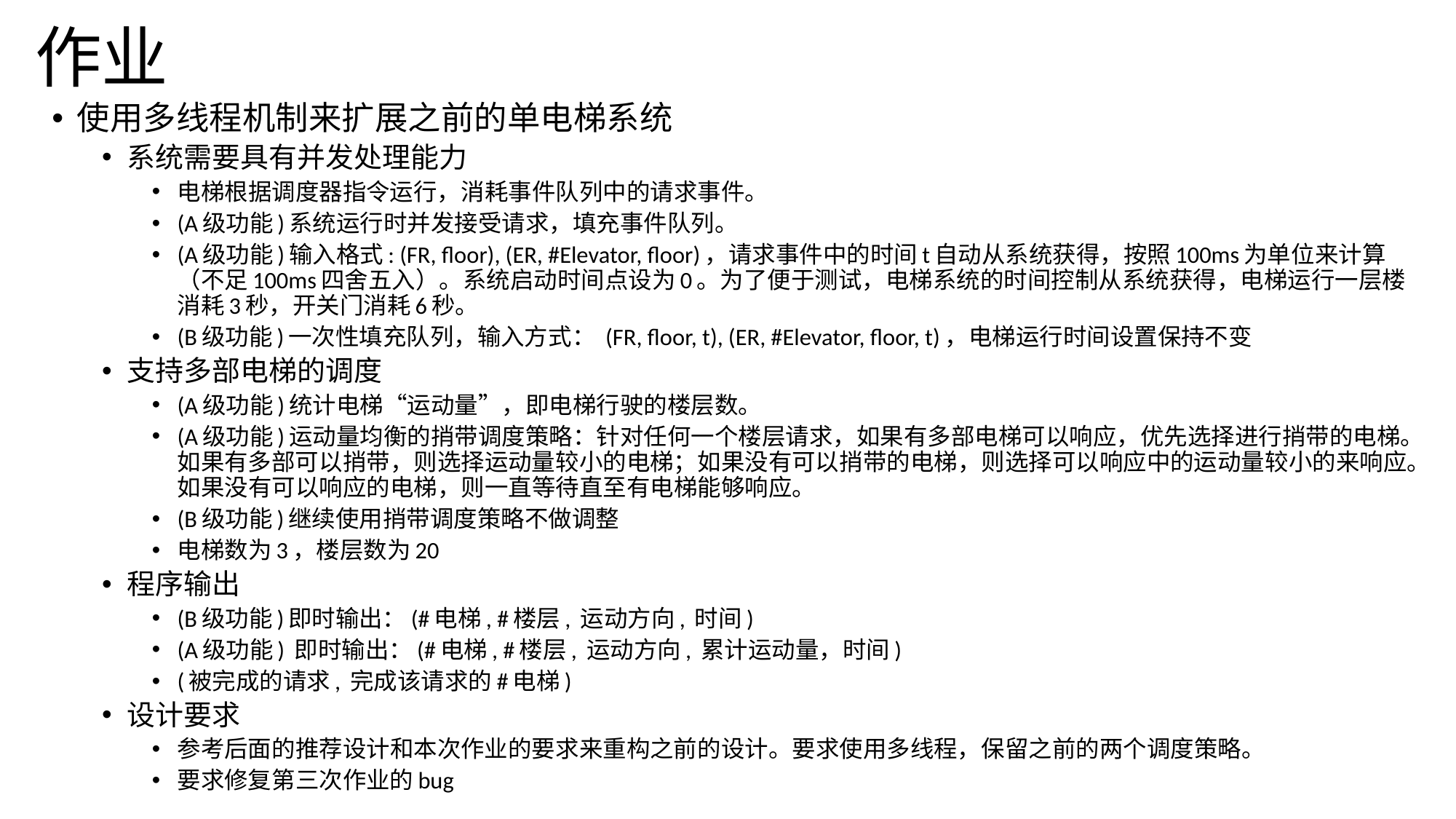

# 作业
使用多线程机制来扩展之前的单电梯系统
系统需要具有并发处理能力
电梯根据调度器指令运行，消耗事件队列中的请求事件。
(A级功能)系统运行时并发接受请求，填充事件队列。
(A级功能)输入格式: (FR, floor), (ER, #Elevator, floor)，请求事件中的时间t自动从系统获得，按照100ms为单位来计算（不足100ms四舍五入）。系统启动时间点设为0。为了便于测试，电梯系统的时间控制从系统获得，电梯运行一层楼消耗3秒，开关门消耗6秒。
(B级功能)一次性填充队列，输入方式： (FR, floor, t), (ER, #Elevator, floor, t)，电梯运行时间设置保持不变
支持多部电梯的调度
(A级功能)统计电梯“运动量”，即电梯行驶的楼层数。
(A级功能)运动量均衡的捎带调度策略：针对任何一个楼层请求，如果有多部电梯可以响应，优先选择进行捎带的电梯。如果有多部可以捎带，则选择运动量较小的电梯；如果没有可以捎带的电梯，则选择可以响应中的运动量较小的来响应。如果没有可以响应的电梯，则一直等待直至有电梯能够响应。
(B级功能)继续使用捎带调度策略不做调整
电梯数为3，楼层数为20
程序输出
(B级功能)即时输出：(#电梯, #楼层, 运动方向, 时间)
(A级功能) 即时输出：(#电梯, #楼层, 运动方向, 累计运动量，时间)
(被完成的请求, 完成该请求的#电梯)
设计要求
参考后面的推荐设计和本次作业的要求来重构之前的设计。要求使用多线程，保留之前的两个调度策略。
要求修复第三次作业的bug